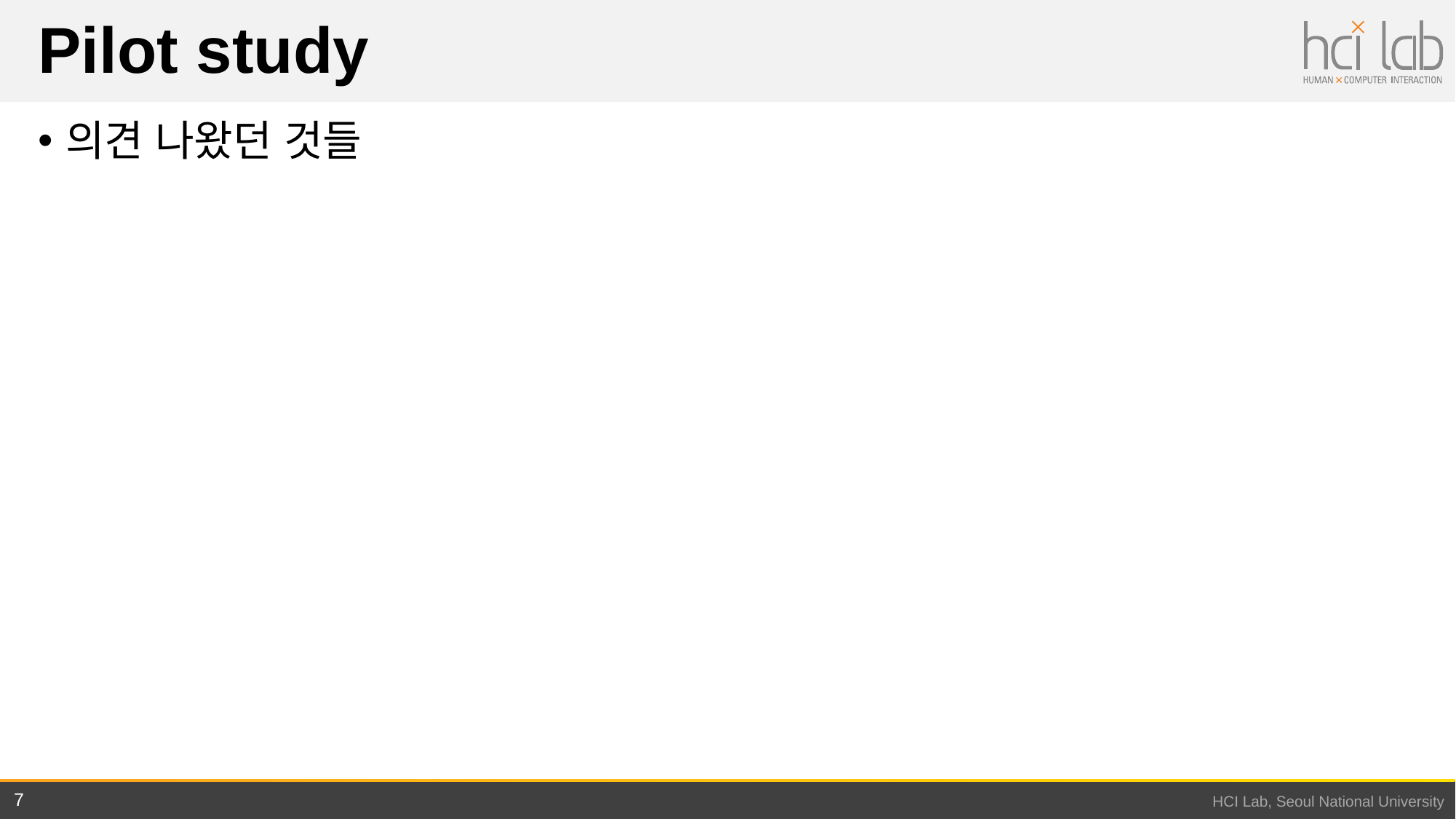

# Pilot study
의견 나왔던 것들
7